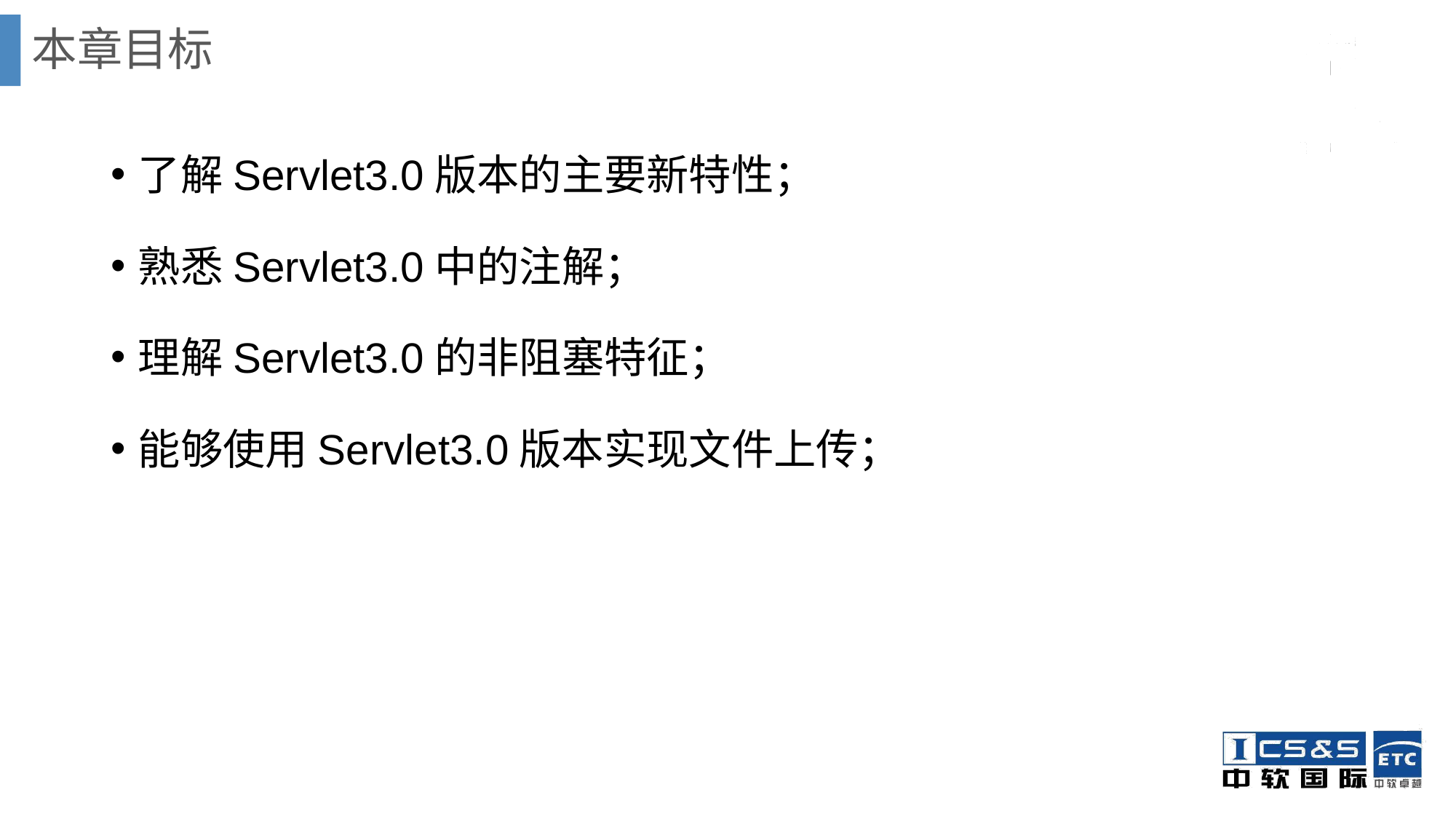

# 本章目标
了解Servlet3.0版本的主要新特性；
熟悉Servlet3.0中的注解；
理解Servlet3.0的非阻塞特征；
能够使用Servlet3.0版本实现文件上传；